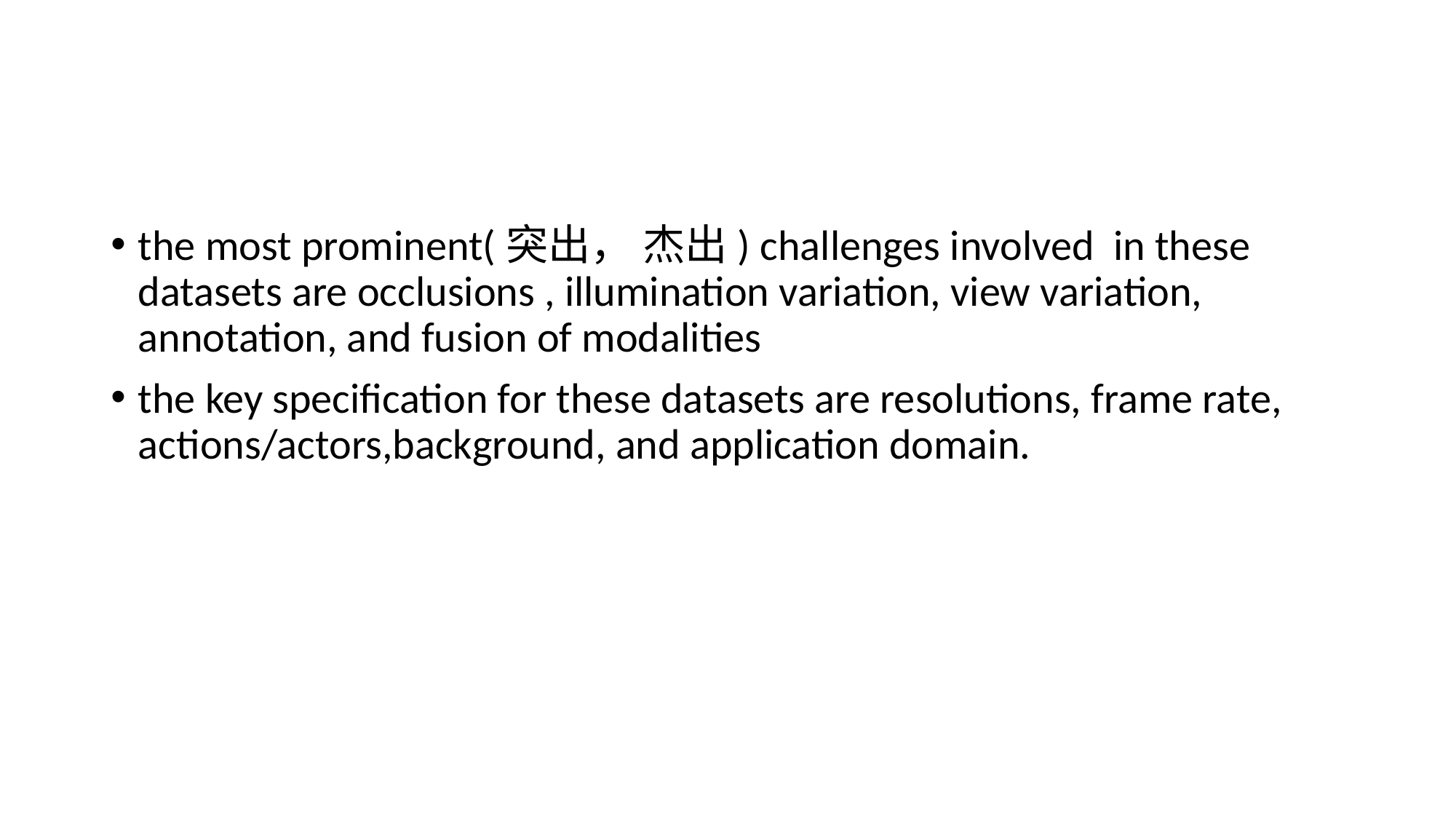

#
the most prominent(突出， 杰出) challenges involved  in these datasets are occlusions , illumination variation, view variation, annotation, and fusion of modalities
the key specification for these datasets are resolutions, frame rate, actions/actors,background, and application domain.